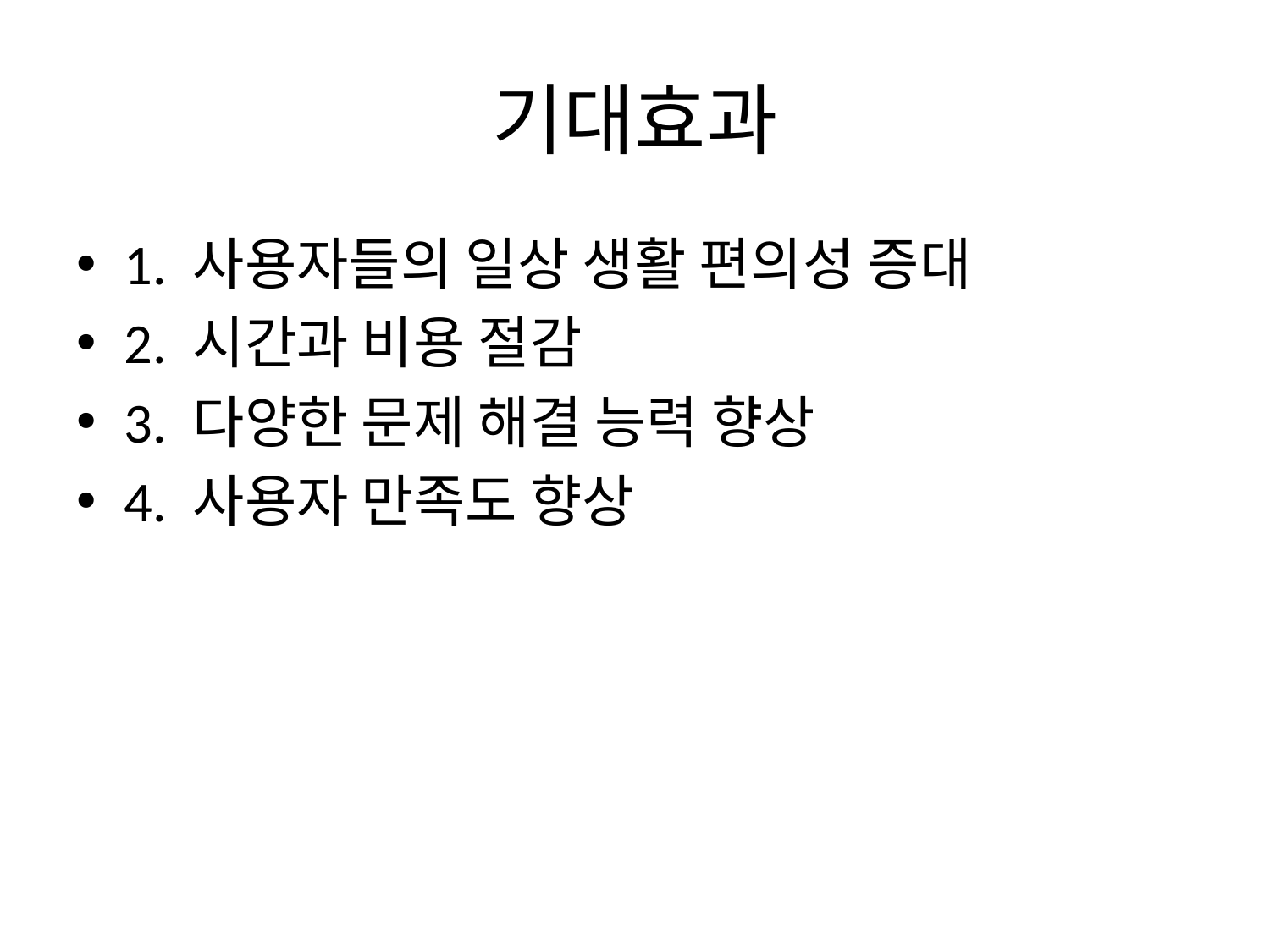

# 기대효과
1. 사용자들의 일상 생활 편의성 증대
2. 시간과 비용 절감
3. 다양한 문제 해결 능력 향상
4. 사용자 만족도 향상